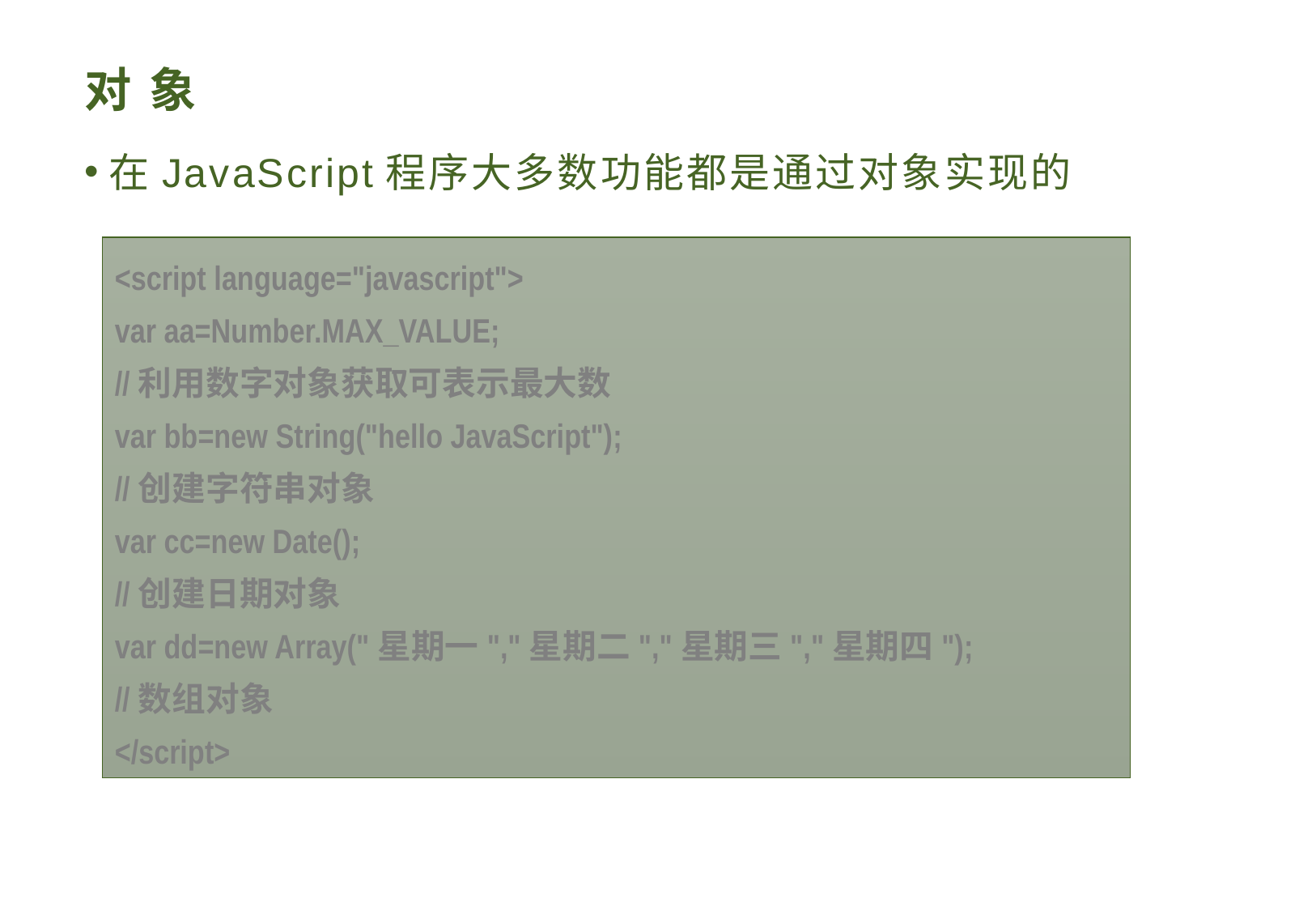

# 对 象
在JavaScript程序大多数功能都是通过对象实现的
<script language="javascript">
var aa=Number.MAX_VALUE;
//利用数字对象获取可表示最大数
var bb=new String("hello JavaScript");
//创建字符串对象
var cc=new Date();
//创建日期对象
var dd=new Array("星期一","星期二","星期三","星期四");
//数组对象
</script>